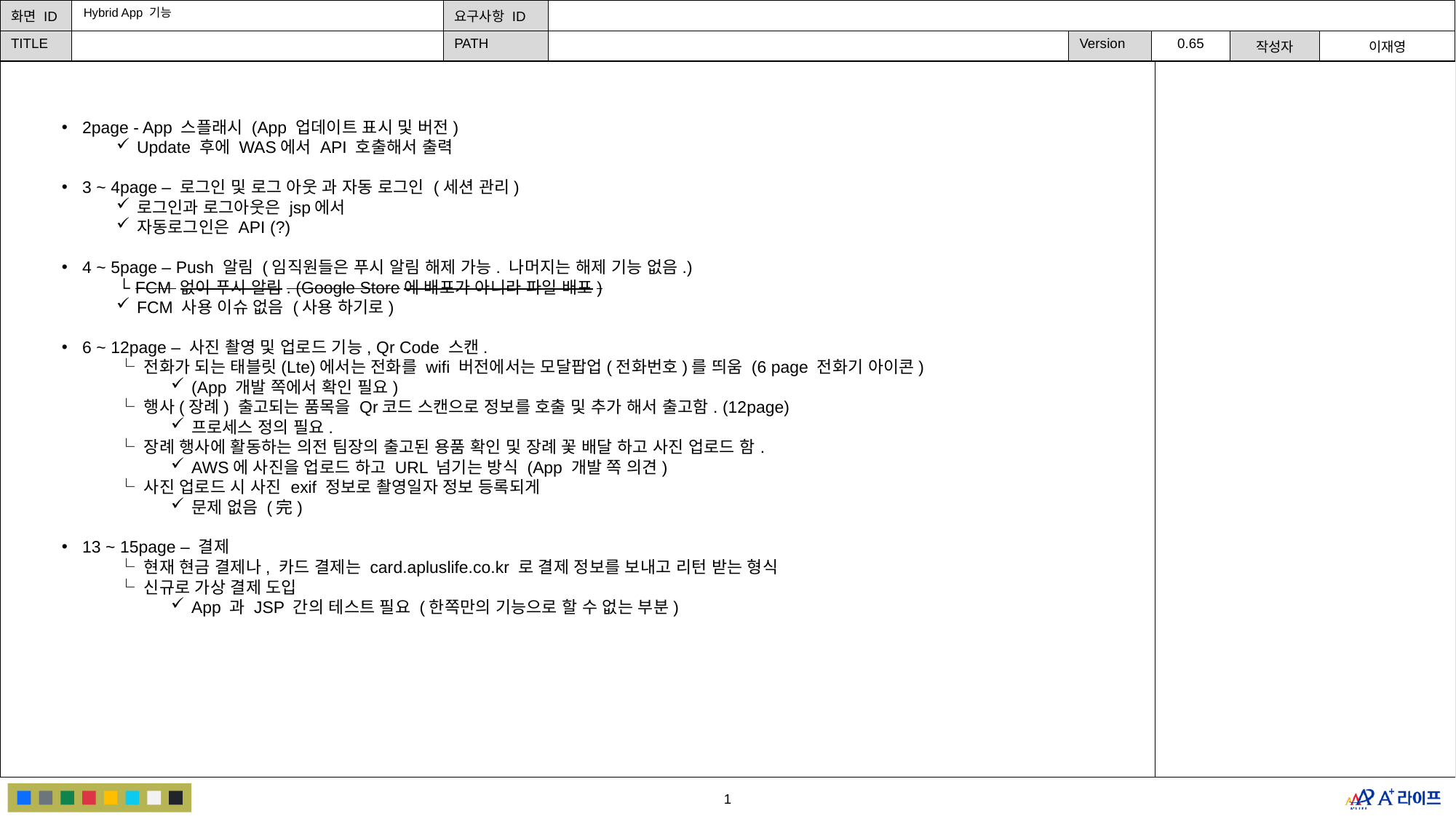

Hybrid App 기능

2page - App 스플래시 (App 업데이트 표시 및 버전)
Update 후에 WAS에서 API 호출해서 출력

3 ~ 4page – 로그인 및 로그 아웃 과 자동 로그인 (세션 관리)
로그인과 로그아웃은 jsp에서
자동로그인은 API (?)

4 ~ 5page – Push 알림 (임직원들은 푸시 알림 해제 가능. 나머지는 해제 기능 없음.)
            └ FCM 없이 푸시 알림. (Google Store에 배포가 아니라 파일 배포)
FCM 사용 이슈 없음 (사용 하기로)

6 ~ 12page – 사진 촬영 및 업로드 기능, Qr Code 스캔.
            └ 전화가 되는 태블릿(Lte)에서는 전화를 wifi 버전에서는 모달팝업(전화번호)를 띄움 (6 page 전화기 아이콘)
(App 개발 쪽에서 확인 필요)
            └ 행사(장례) 출고되는 품목을 Qr코드 스캔으로 정보를 호출 및 추가 해서 출고함. (12page)
프로세스 정의 필요.
            └ 장례 행사에 활동하는 의전 팀장의 출고된 용품 확인 및 장례 꽃 배달 하고 사진 업로드 함.
AWS에 사진을 업로드 하고 URL 넘기는 방식 (App 개발 쪽 의견)
            └ 사진 업로드 시 사진 exif 정보로 촬영일자 정보 등록되게
문제 없음 (完)

13 ~ 15page – 결제
            └ 현재 현금 결제나, 카드 결제는 card.apluslife.co.kr 로 결제 정보를 보내고 리턴 받는 형식
            └ 신규로 가상 결제 도입
App 과 JSP 간의 테스트 필요 (한쪽만의 기능으로 할 수 없는 부분)